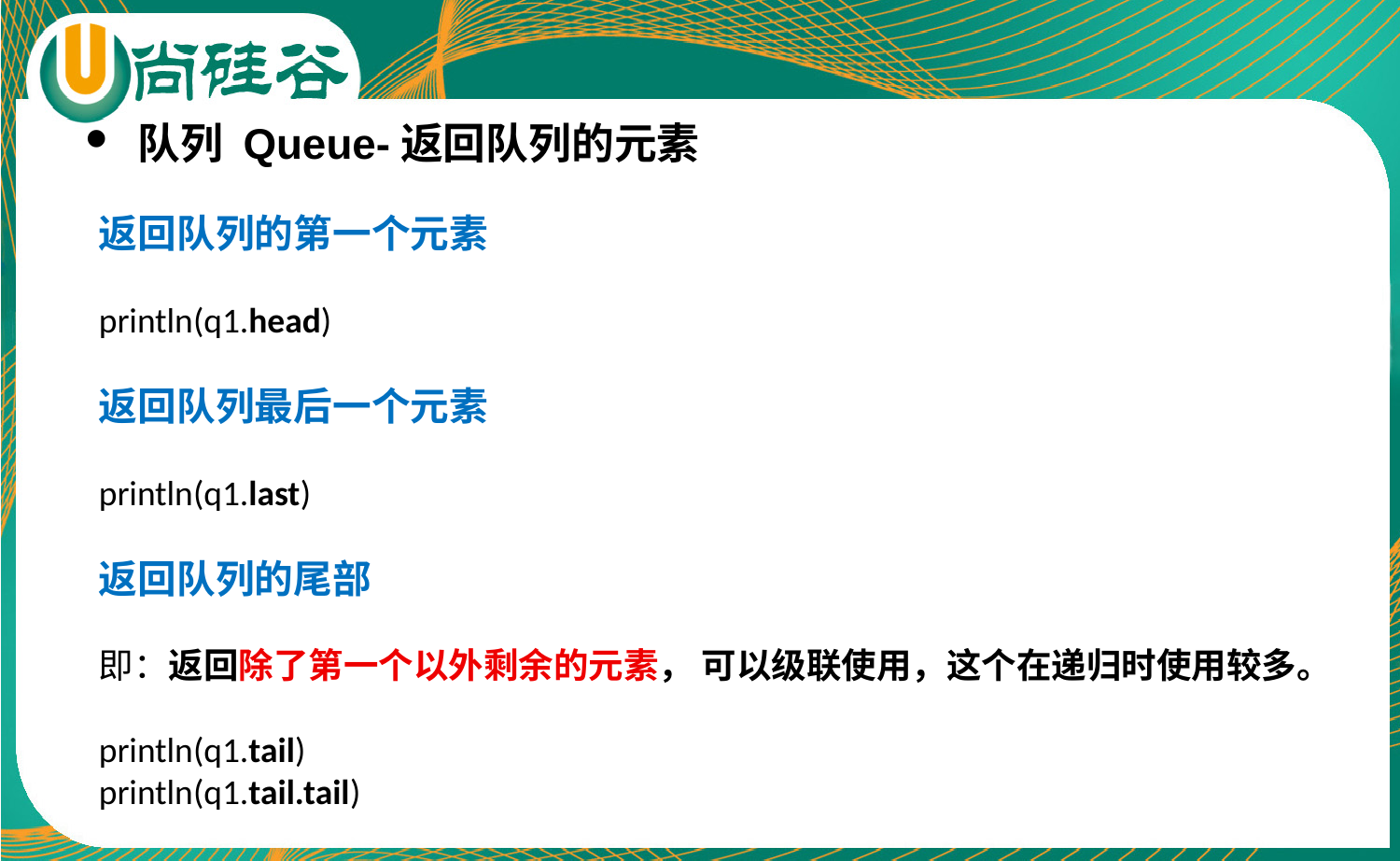

队列 Queue-返回队列的元素

返回队列的第一个元素

println(q1.head)

返回队列最后一个元素

println(q1.last)

返回队列的尾部

即：返回除了第一个以外剩余的元素， 可以级联使用，这个在递归时使用较多。

println(q1.tail)
println(q1.tail.tail)